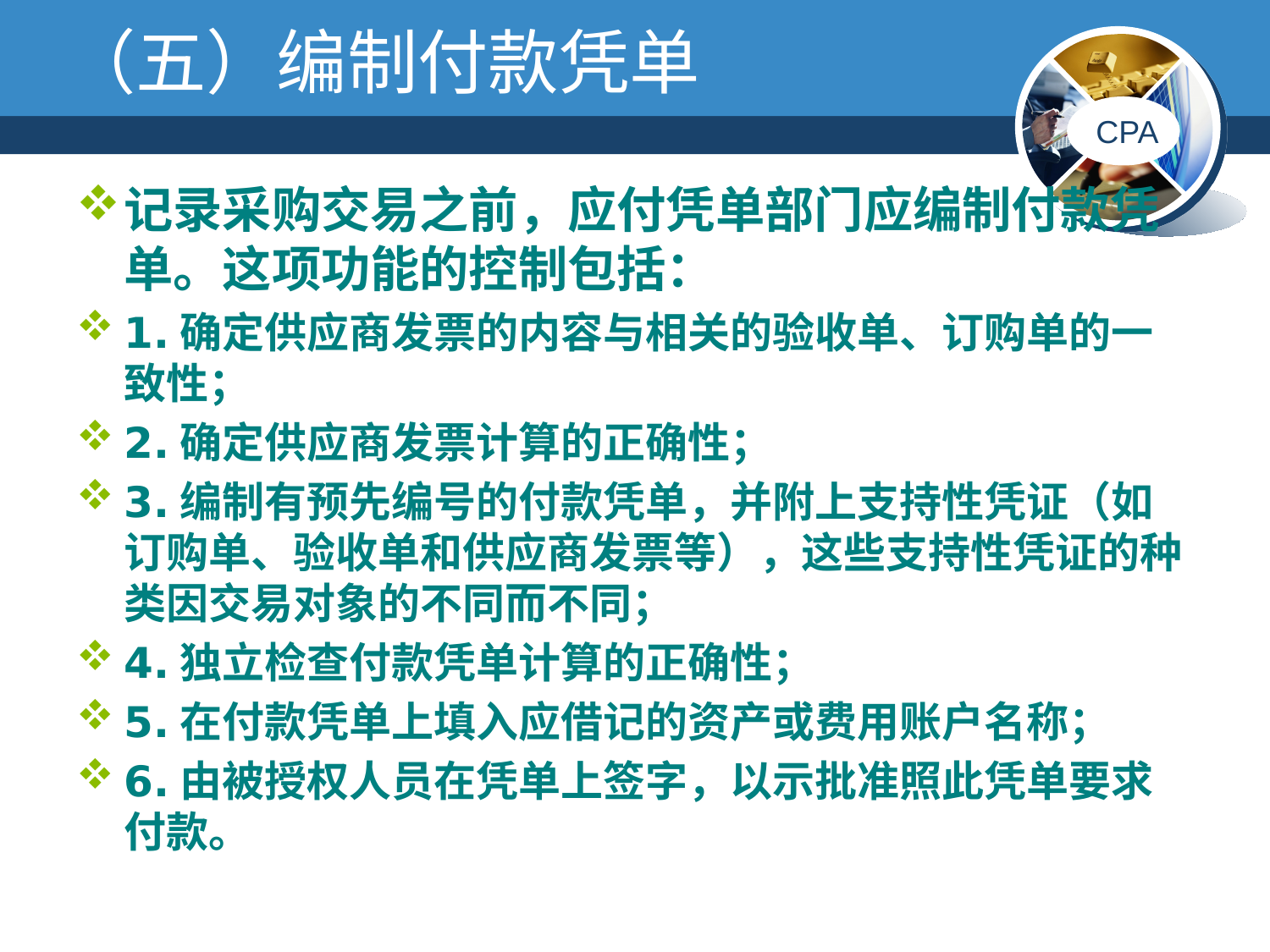

# （五）编制付款凭单
记录采购交易之前，应付凭单部门应编制付款凭单。这项功能的控制包括：
1.确定供应商发票的内容与相关的验收单、订购单的一致性；
2.确定供应商发票计算的正确性；
3.编制有预先编号的付款凭单，并附上支持性凭证（如订购单、验收单和供应商发票等），这些支持性凭证的种类因交易对象的不同而不同；
4.独立检查付款凭单计算的正确性；
5.在付款凭单上填入应借记的资产或费用账户名称；
6.由被授权人员在凭单上签字，以示批准照此凭单要求付款。